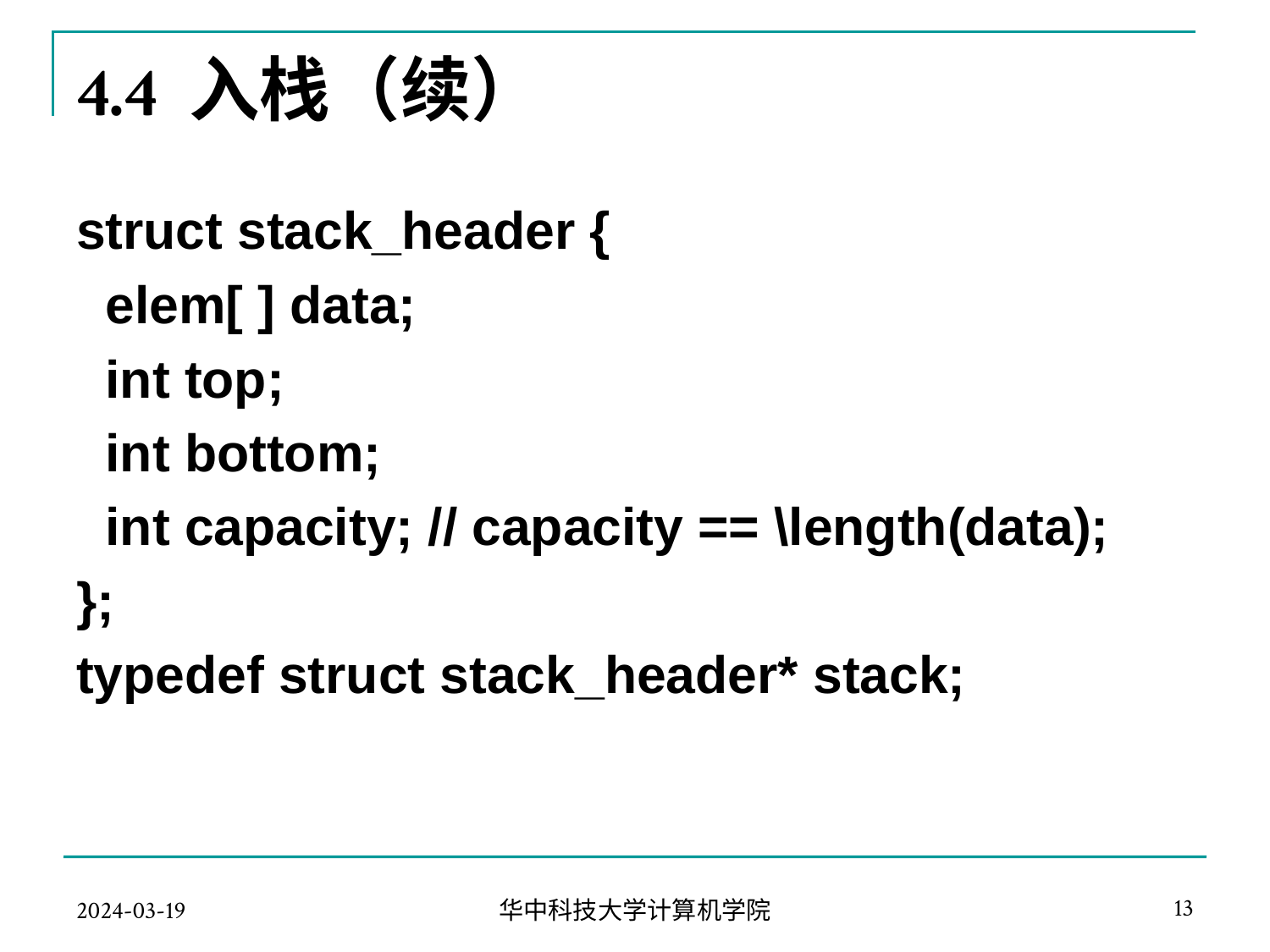

# 4.4 入栈（续）
struct stack_header {
  elem[ ] data;
  int top;
  int bottom;
  int capacity; // capacity == \length(data);
};
typedef struct stack_header* stack;
2024-03-19
13
华中科技大学计算机学院